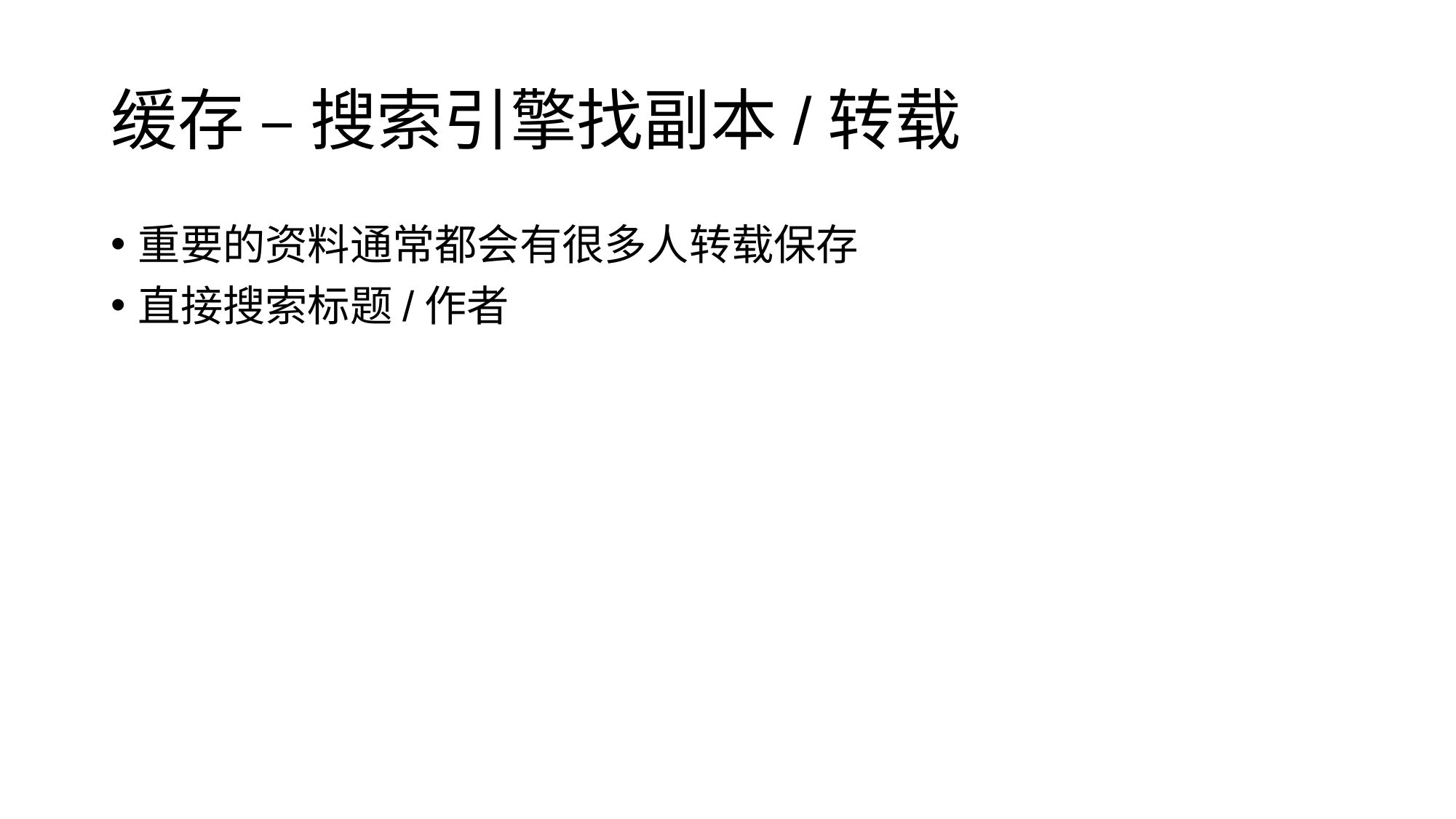

# 缓存 – 搜索引擎找副本/转载
重要的资料通常都会有很多人转载保存
直接搜索标题/作者